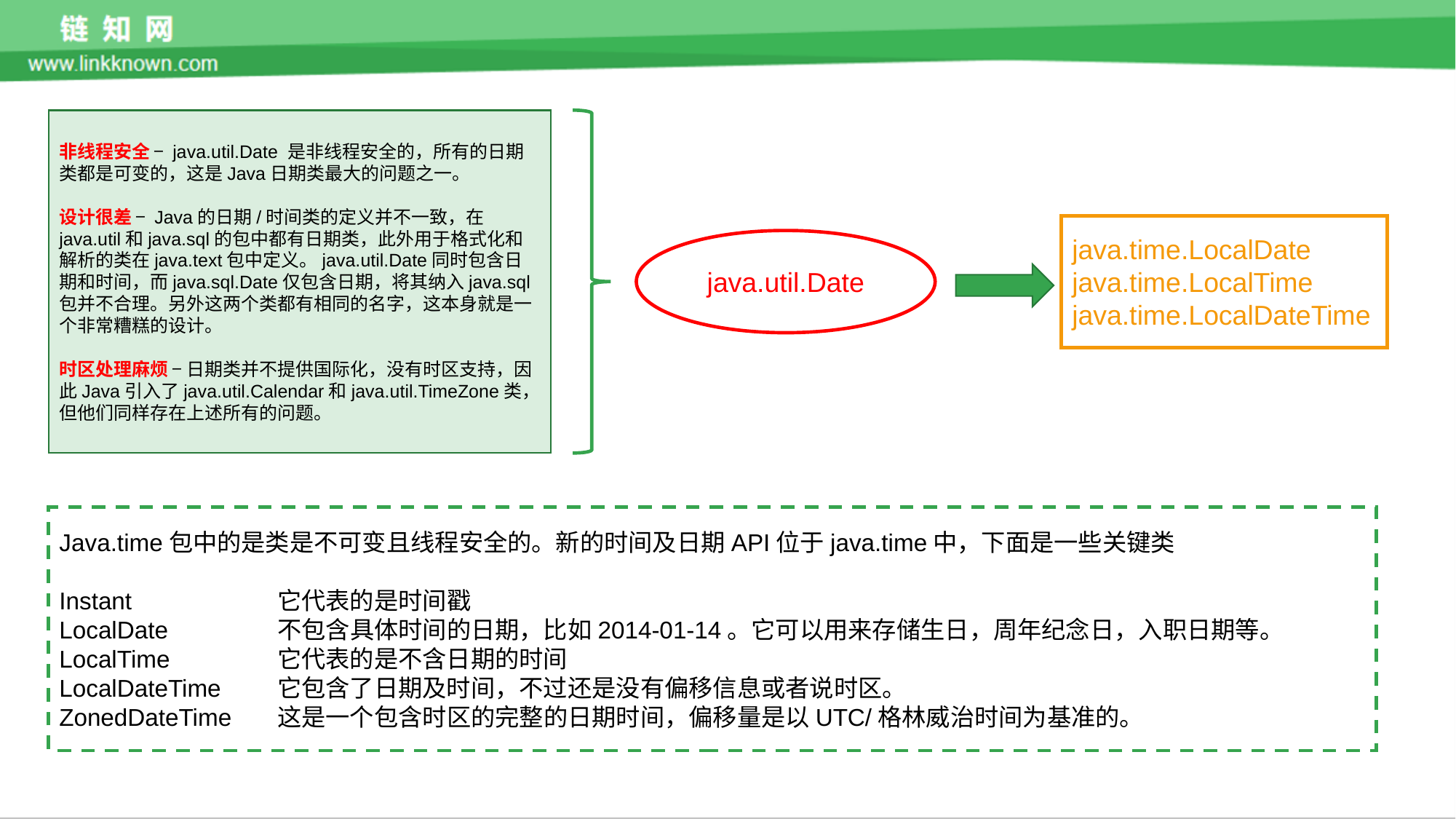

非线程安全 − java.util.Date 是非线程安全的，所有的日期类都是可变的，这是Java日期类最大的问题之一。

设计很差 − Java的日期/时间类的定义并不一致，在java.util和java.sql的包中都有日期类，此外用于格式化和解析的类在java.text包中定义。java.util.Date同时包含日期和时间，而java.sql.Date仅包含日期，将其纳入java.sql包并不合理。另外这两个类都有相同的名字，这本身就是一个非常糟糕的设计。

时区处理麻烦 − 日期类并不提供国际化，没有时区支持，因此Java引入了java.util.Calendar和java.util.TimeZone类，但他们同样存在上述所有的问题。
java.time.LocalDate
java.time.LocalTime
java.time.LocalDateTime
java.util.Date

Java.time包中的是类是不可变且线程安全的。新的时间及日期API位于java.time中，下面是一些关键类

Instant		它代表的是时间戳
LocalDate	不包含具体时间的日期，比如2014-01-14。它可以用来存储生日，周年纪念日，入职日期等。
LocalTime	它代表的是不含日期的时间
LocalDateTime	它包含了日期及时间，不过还是没有偏移信息或者说时区。
ZonedDateTime	这是一个包含时区的完整的日期时间，偏移量是以UTC/格林威治时间为基准的。